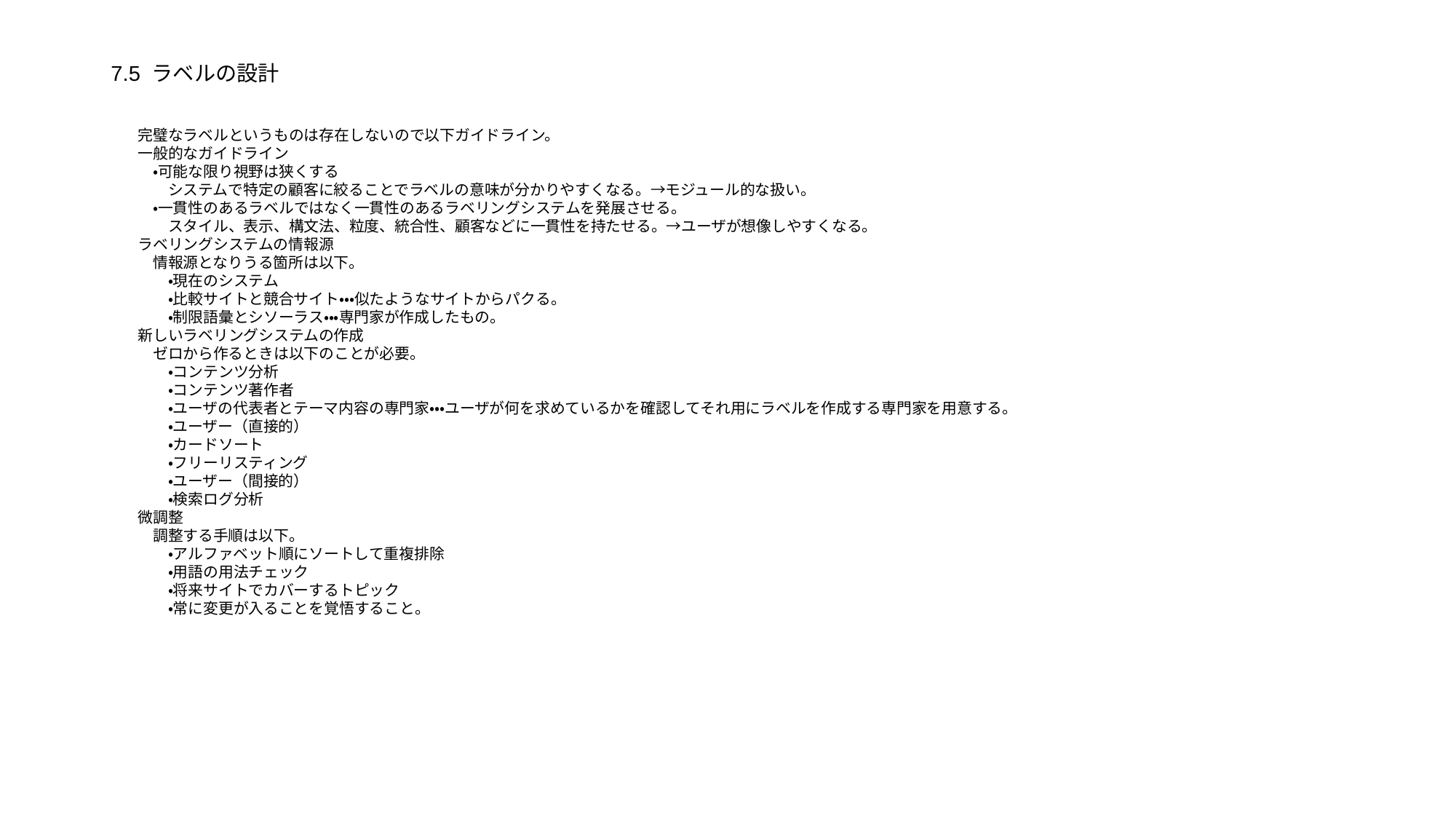

# 7.5 ラベルの設計
完璧なラベルというものは存在しないので以下ガイドライン。
一般的なガイドライン
　・可能な限り視野は狭くする
　　システムで特定の顧客に絞ることでラベルの意味が分かりやすくなる。→モジュール的な扱い。
　・一貫性のあるラベルではなく一貫性のあるラベリングシステムを発展させる。
　　スタイル、表示、構文法、粒度、統合性、顧客などに一貫性を持たせる。→ユーザが想像しやすくなる。
ラベリングシステムの情報源
　情報源となりうる箇所は以下。
　　・現在のシステム
　　・比較サイトと競合サイト・・・似たようなサイトからパクる。
　　・制限語彙とシソーラス・・・専門家が作成したもの。
新しいラベリングシステムの作成
　ゼロから作るときは以下のことが必要。
　　・コンテンツ分析
　　・コンテンツ著作者
　　・ユーザの代表者とテーマ内容の専門家・・・ユーザが何を求めているかを確認してそれ用にラベルを作成する専門家を用意する。
　　・ユーザー（直接的）
　　・カードソート
　　・フリーリスティング
　　・ユーザー（間接的）
　　・検索ログ分析
微調整
　調整する手順は以下。
　　・アルファベット順にソートして重複排除
　　・用語の用法チェック
　　・将来サイトでカバーするトピック
　　・常に変更が入ることを覚悟すること。